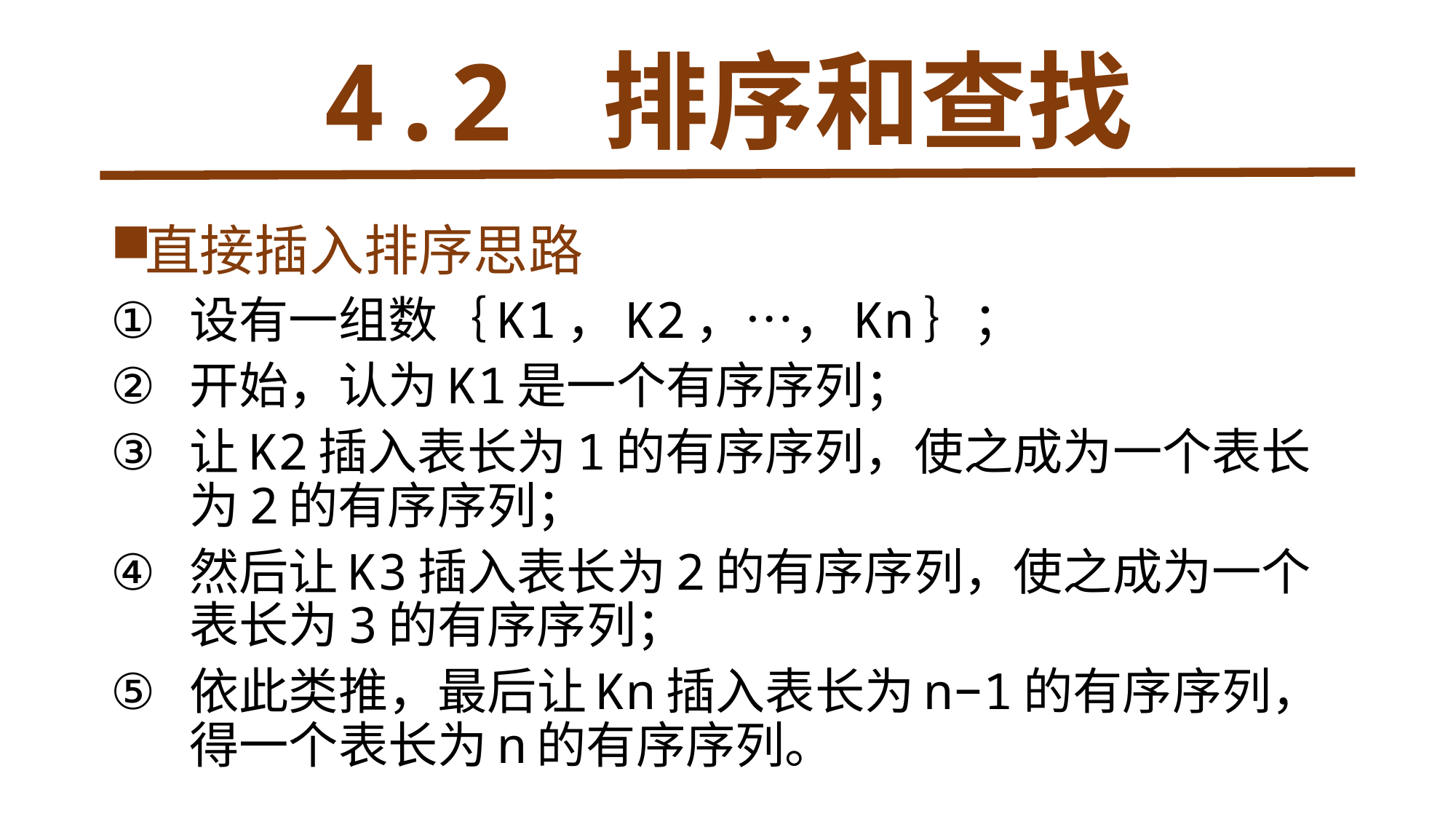

# 4.2 排序和查找
直接插入排序思路
设有一组数｛K1，K2，…，Kn｝；
开始，认为K1是一个有序序列；
让K2插入表长为1的有序序列，使之成为一个表长为2的有序序列；
然后让K3插入表长为2的有序序列，使之成为一个表长为3的有序序列；
依此类推，最后让Kn插入表长为n−1的有序序列，得一个表长为n的有序序列。